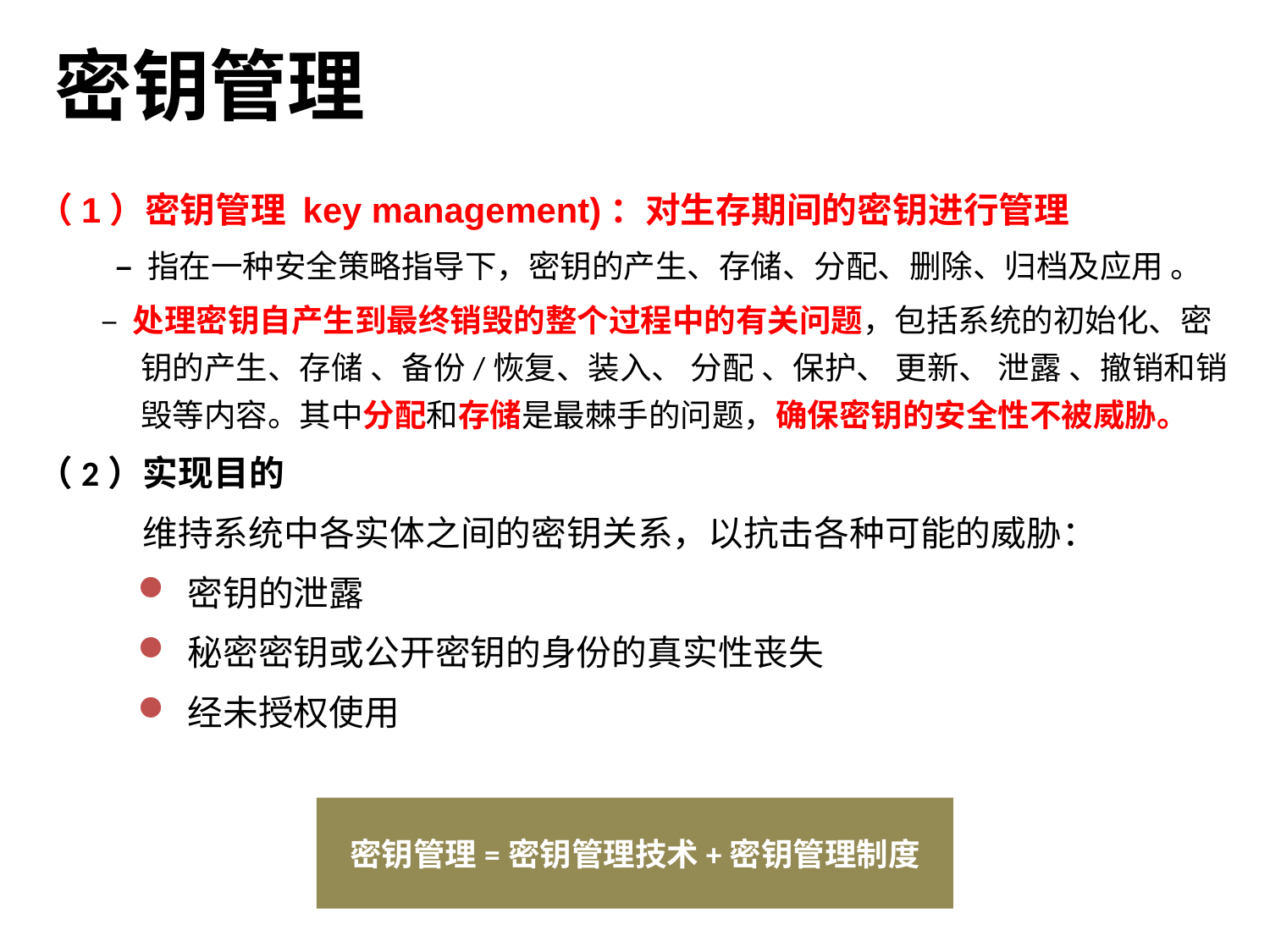

密钥管理
（1）密钥管理 key management)：对生存期间的密钥进行管理
  – 指在一种安全策略指导下，密钥的产生、存储、分配、删除、归档及应用 。
– 处理密钥自产生到最终销毁的整个过程中的有关问题，包括系统的初始化、密钥的产生、存储 、备份/恢复、装入、 分配 、保护、 更新、 泄露 、撤销和销毁等内容。其中分配和存储是最棘手的问题，确保密钥的安全性不被威胁。
（2）实现目的
            维持系统中各实体之间的密钥关系，以抗击各种可能的威胁：
密钥的泄露
秘密密钥或公开密钥的身份的真实性丧失
经未授权使用
密钥管理=密钥管理技术+密钥管理制度